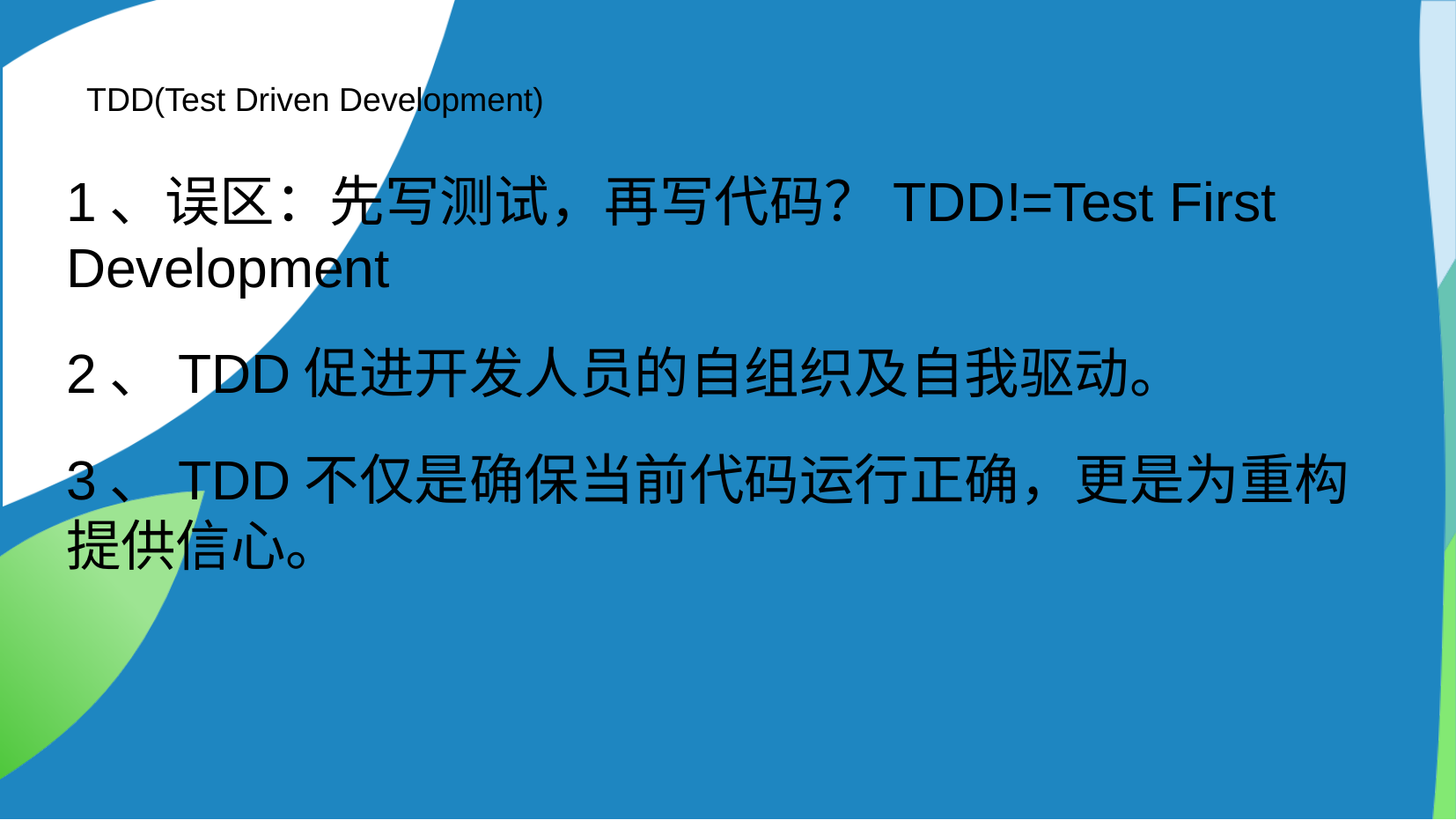

# TDD(Test Driven Development)
1、误区：先写测试，再写代码？TDD!=Test First Development
2、TDD促进开发人员的自组织及自我驱动。
3、TDD不仅是确保当前代码运行正确，更是为重构提供信心。